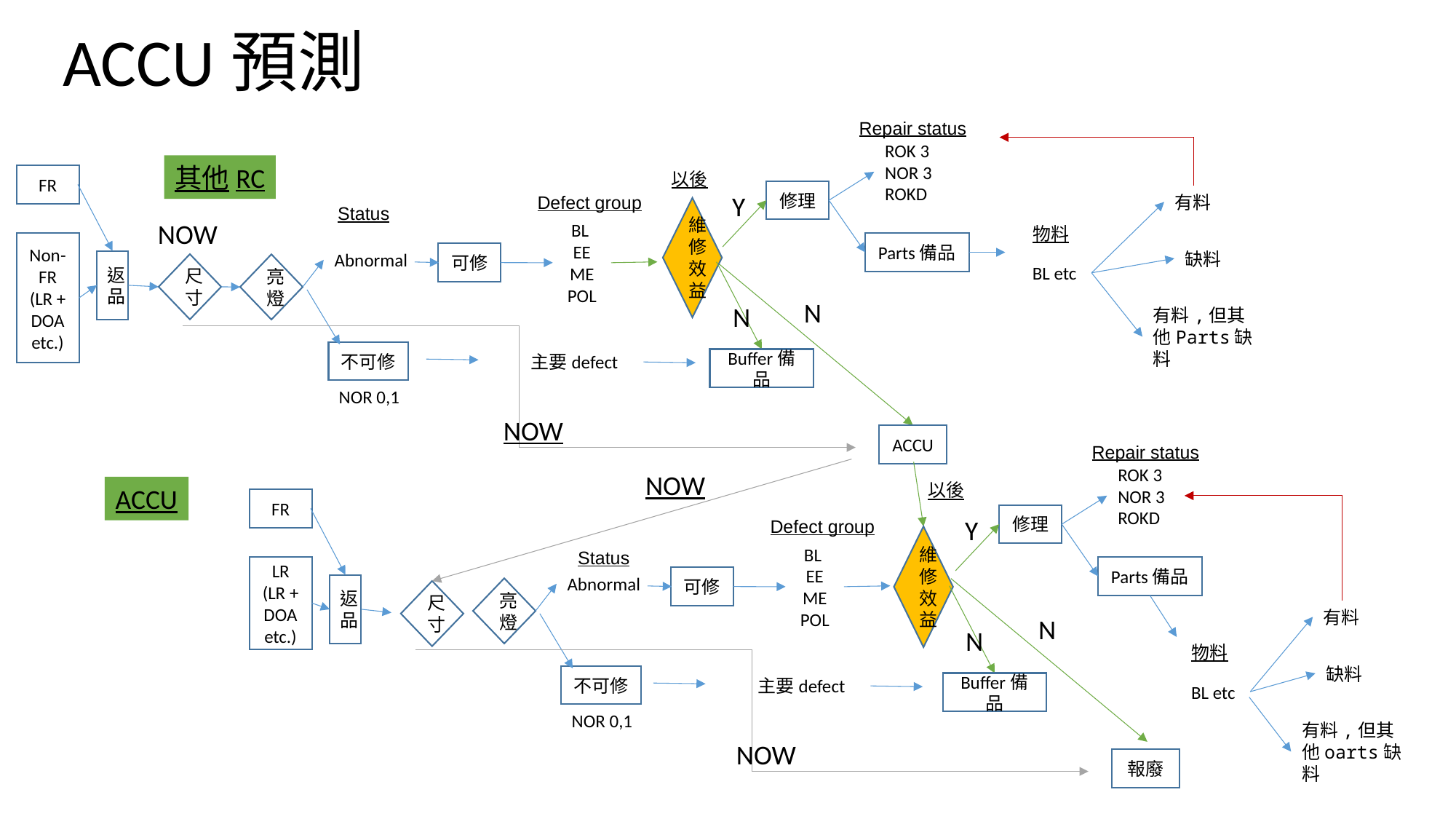

# ACCU預測
Repair status
ROK 3
NOR 3
ROKD
修理
Y
Defect group
Status
維修
效益
BL
EE
ME
POL
物料
Parts備品
可修
Abnormal
返品
亮燈
BL etc
N
不可修
Buffer備品
NOR 0,1
其他RC
以後
FR
有料
NOW
Non-FR
(LR + DOA etc.)
缺料
尺寸
N
有料,但其他Parts缺料
主要defect
NOW
ACCU
Repair status
ROK 3
NOR 3
ROKD
修理
Y
Defect group
維修
效益
BL
EE
ME
POL
Status
Parts備品
可修
Abnormal
返品
亮燈
N
物料
不可修
Buffer備品
BL etc
NOR 0,1
NOW
以後
ACCU
FR
LR
(LR + DOA etc.)
尺寸
有料
N
缺料
主要defect
有料,但其他oarts缺料
NOW
報廢